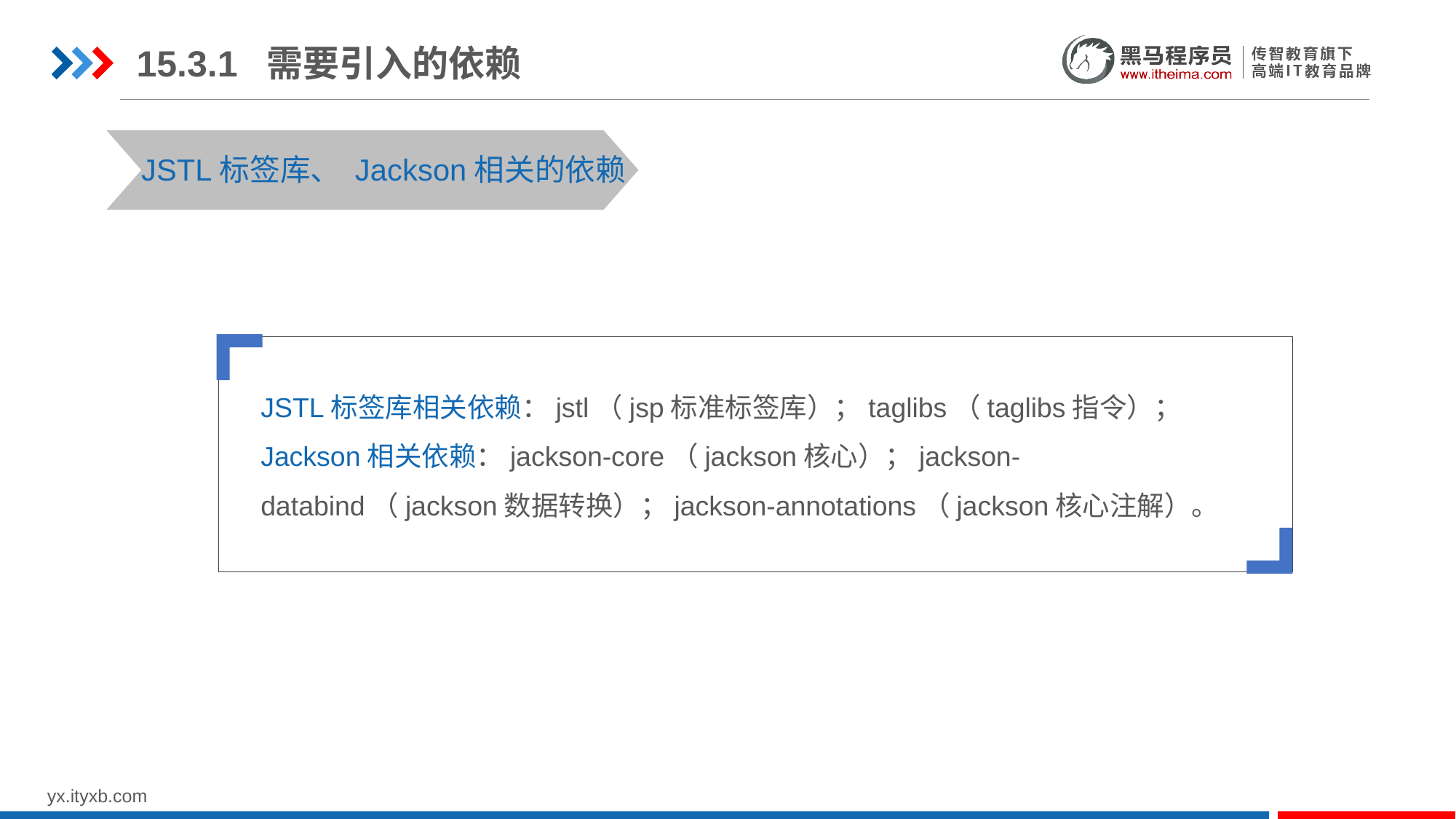

15.3.1  需要引入的依赖

JSTL标签库、 Jackson相关的依赖

JSTL标签库相关依赖：jstl（jsp标准标签库）；taglibs（taglibs指令）；
Jackson相关依赖：jackson-core（jackson核心）；jackson-databind（jackson数据转换）；jackson-annotations（jackson核心注解）。